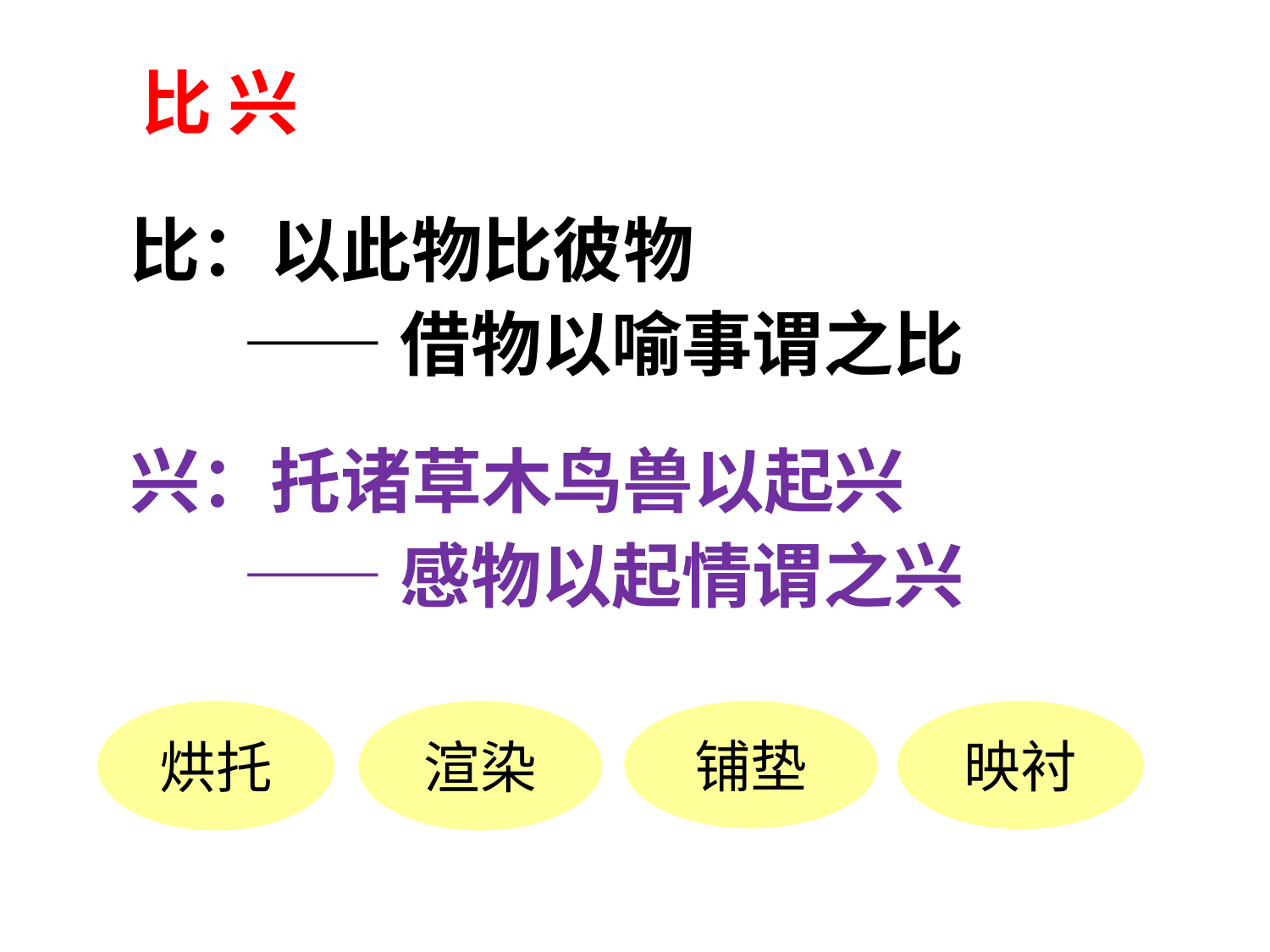

比 兴
比：以此物比彼物
       ——借物以喻事谓之比
兴：托诸草木鸟兽以起兴
       ——感物以起情谓之兴
烘托
渲染
铺垫
映衬